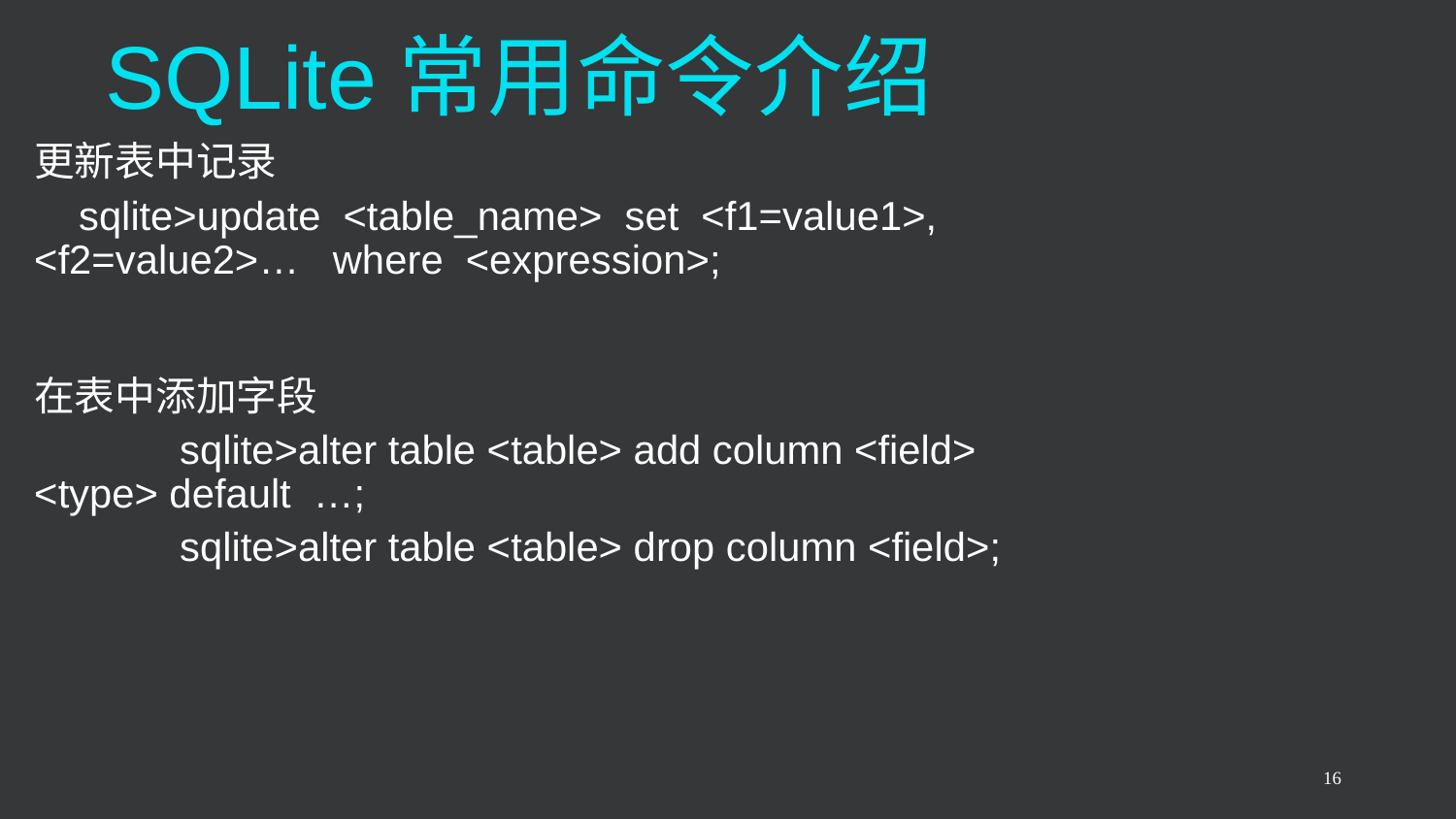

# SQLite常用命令介绍
更新表中记录
    sqlite>update  <table_name>  set  <f1=value1>, <f2=value2>…   where  <expression>;

在表中添加字段
  	sqlite>alter table <table> add column <field> <type> default  …;
	sqlite>alter table <table> drop column <field>;

16